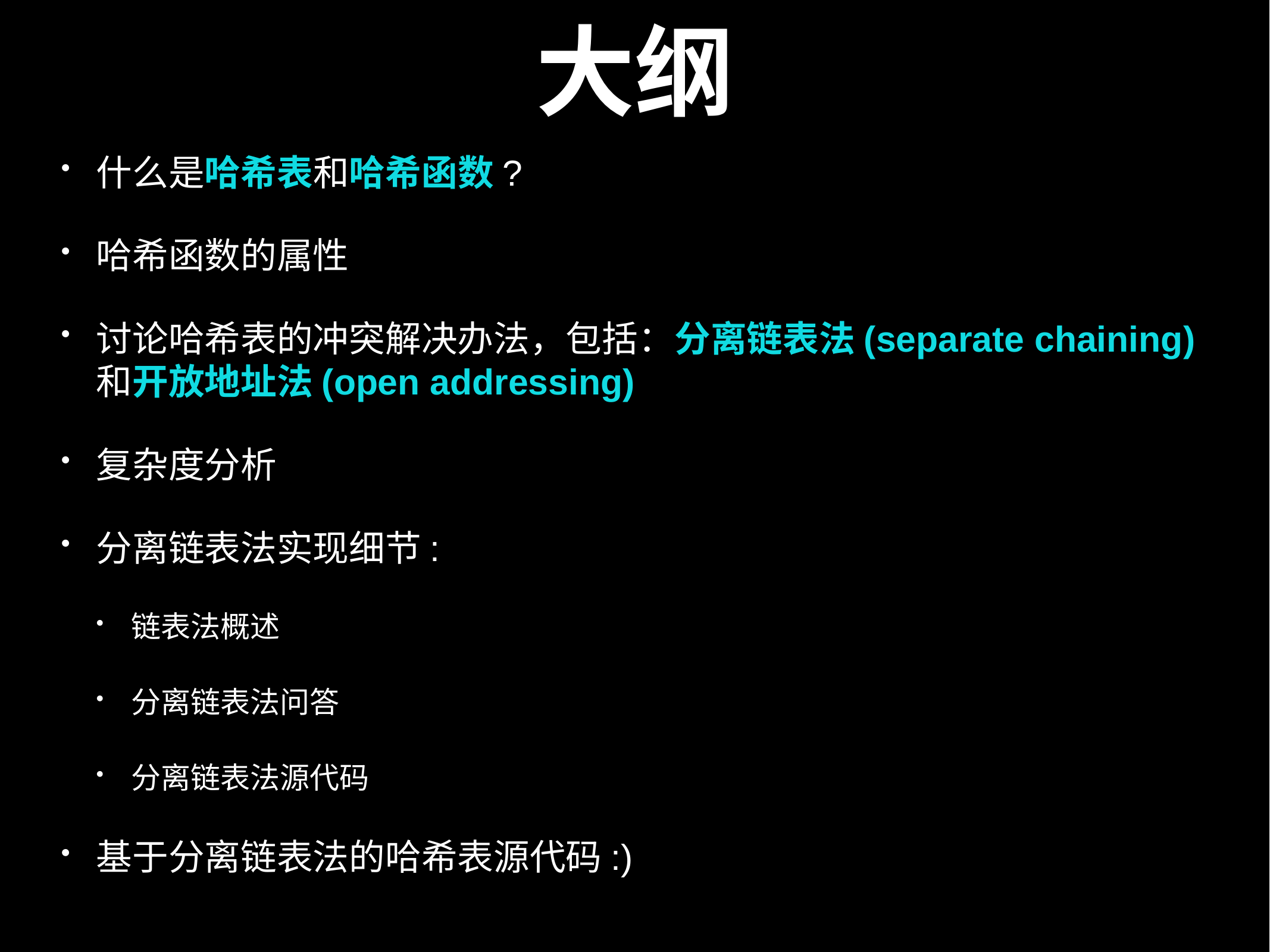

# 大纲
什么是哈希表和哈希函数?
哈希函数的属性
讨论哈希表的冲突解决办法，包括：分离链表法(separate chaining)和开放地址法(open addressing)
复杂度分析
分离链表法实现细节:
链表法概述
分离链表法问答
分离链表法源代码
基于分离链表法的哈希表源代码:)